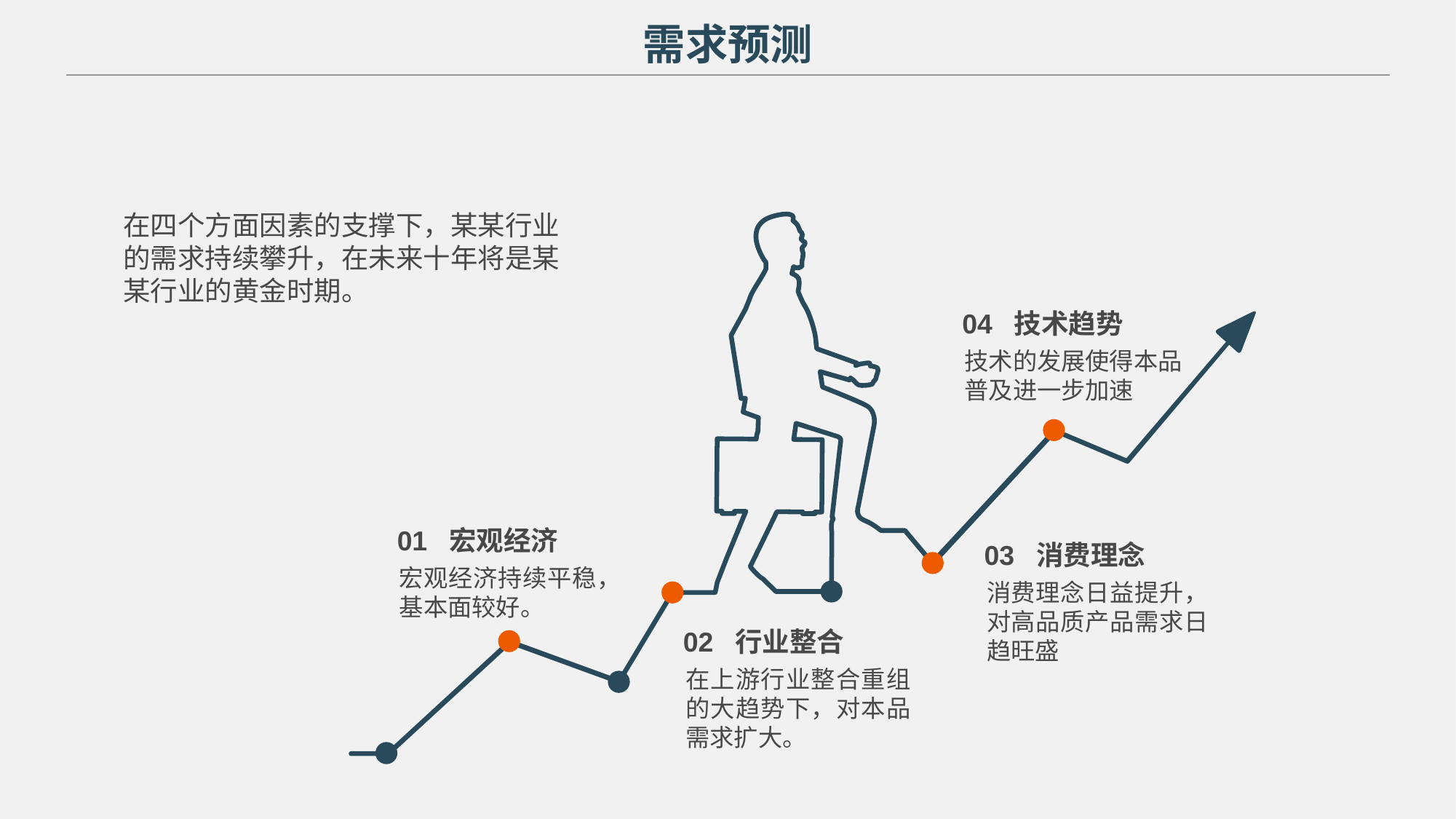

需求预测
在四个方面因素的支撑下，某某行业的需求持续攀升，在未来十年将是某某行业的黄金时期。

04  技术趋势
技术的发展使得本品普及进一步加速

01  宏观经济
03  消费理念

宏观经济持续平稳，基本面较好。
消费理念日益提升，对高品质产品需求日趋旺盛

02  行业整合

在上游行业整合重组的大趋势下，对本品需求扩大。